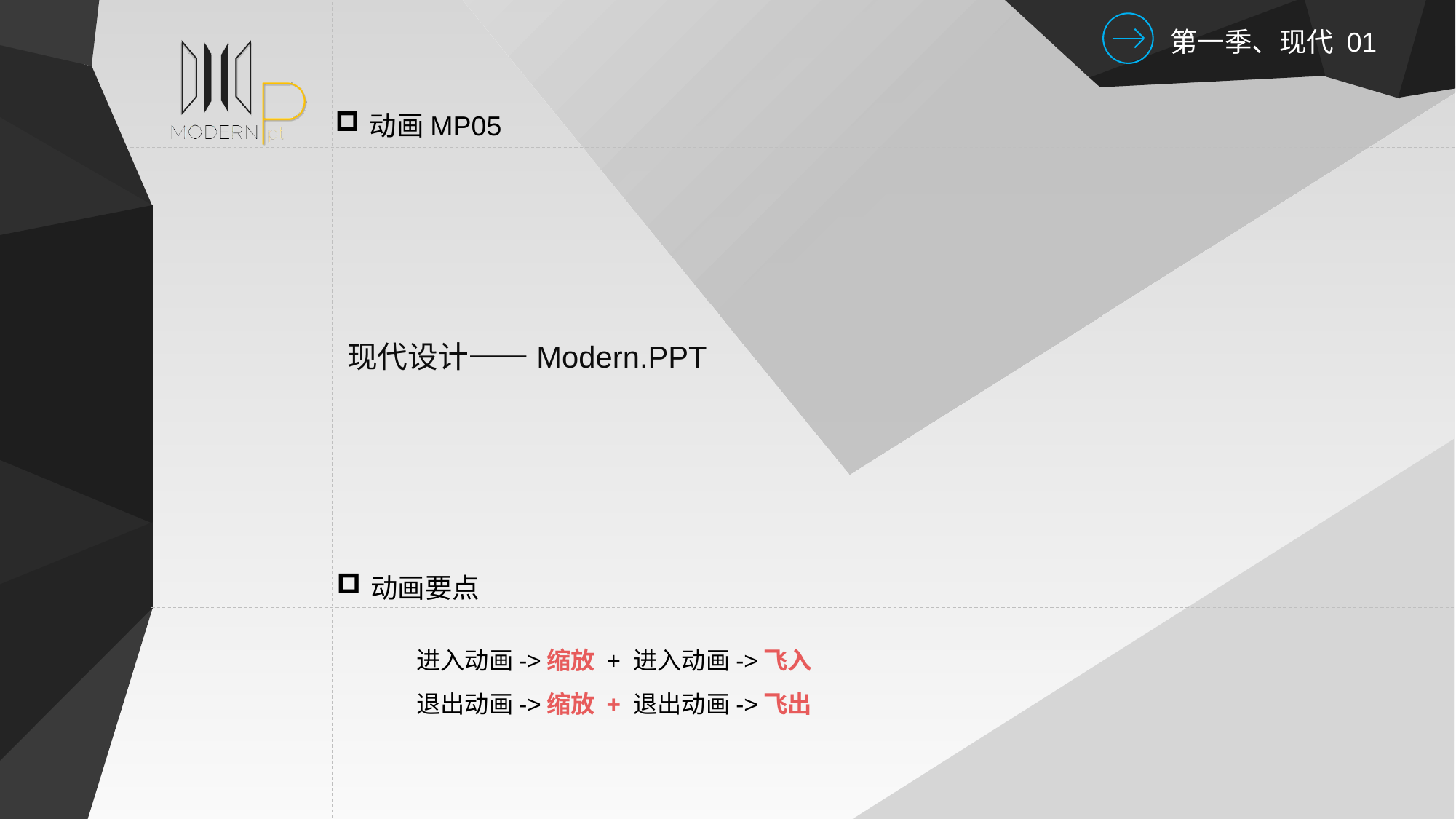

动画MP05
现代设计——Modern.PPT
动画要点
进入动画->缩放 + 进入动画->飞入
退出动画->缩放 + 退出动画->飞出